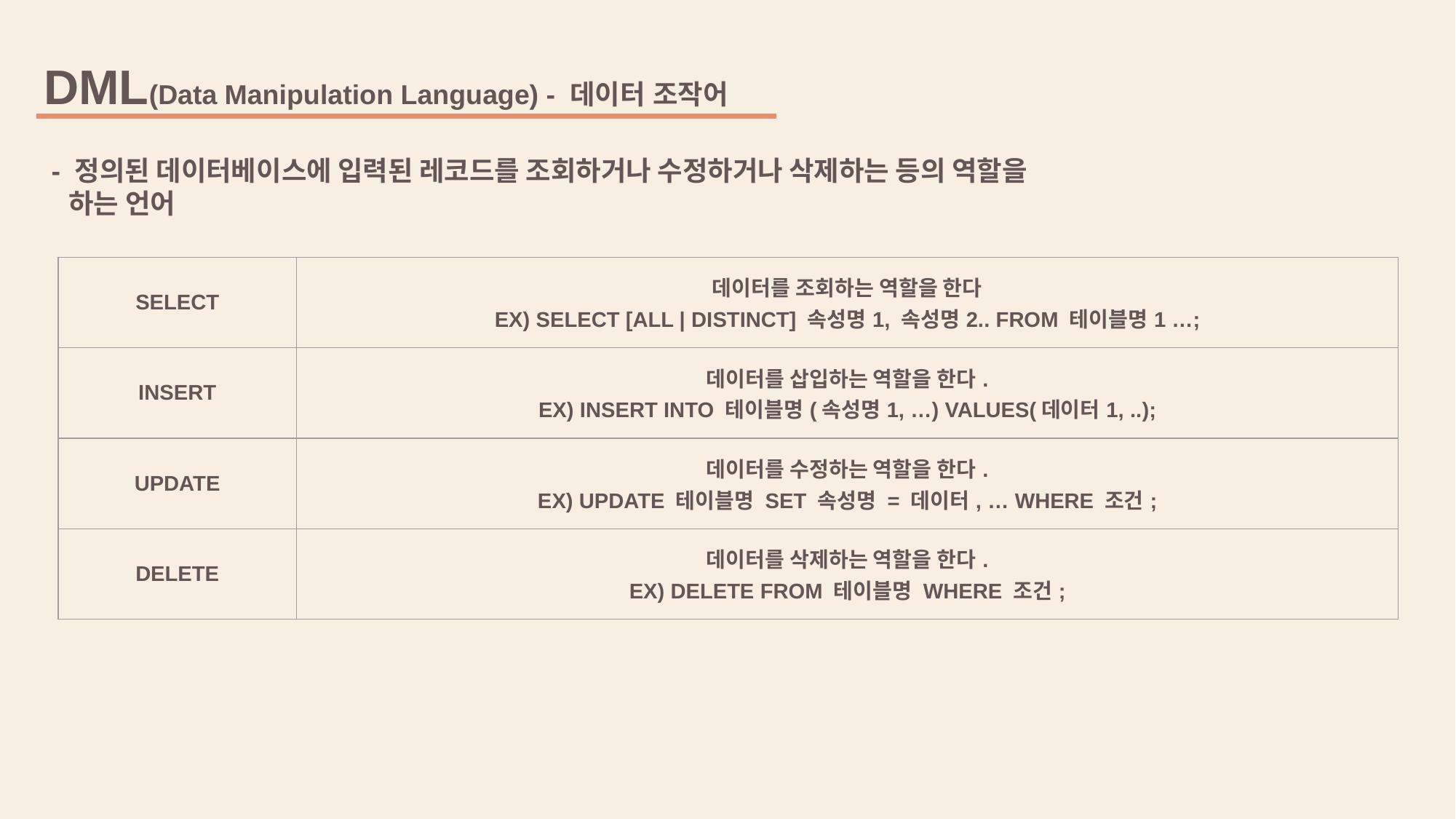

DML(Data Manipulation Language) - 데이터 조작어
 - 정의된 데이터베이스에 입력된 레코드를 조회하거나 수정하거나 삭제하는 등의 역할을
   하는 언어

| SELECT | 데이터를 조회하는 역할을 한다 EX) SELECT [ALL | DISTINCT] 속성명1, 속성명2.. FROM 테이블명1 …; |
| --- | --- |
| INSERT | 데이터를 삽입하는 역할을 한다. EX) INSERT INTO 테이블명(속성명1, …) VALUES(데이터1, ..); |
| UPDATE | 데이터를 수정하는 역할을 한다. EX) UPDATE 테이블명 SET 속성명 = 데이터, … WHERE 조건; |
| DELETE | 데이터를 삭제하는 역할을 한다. EX) DELETE FROM 테이블명 WHERE 조건; |